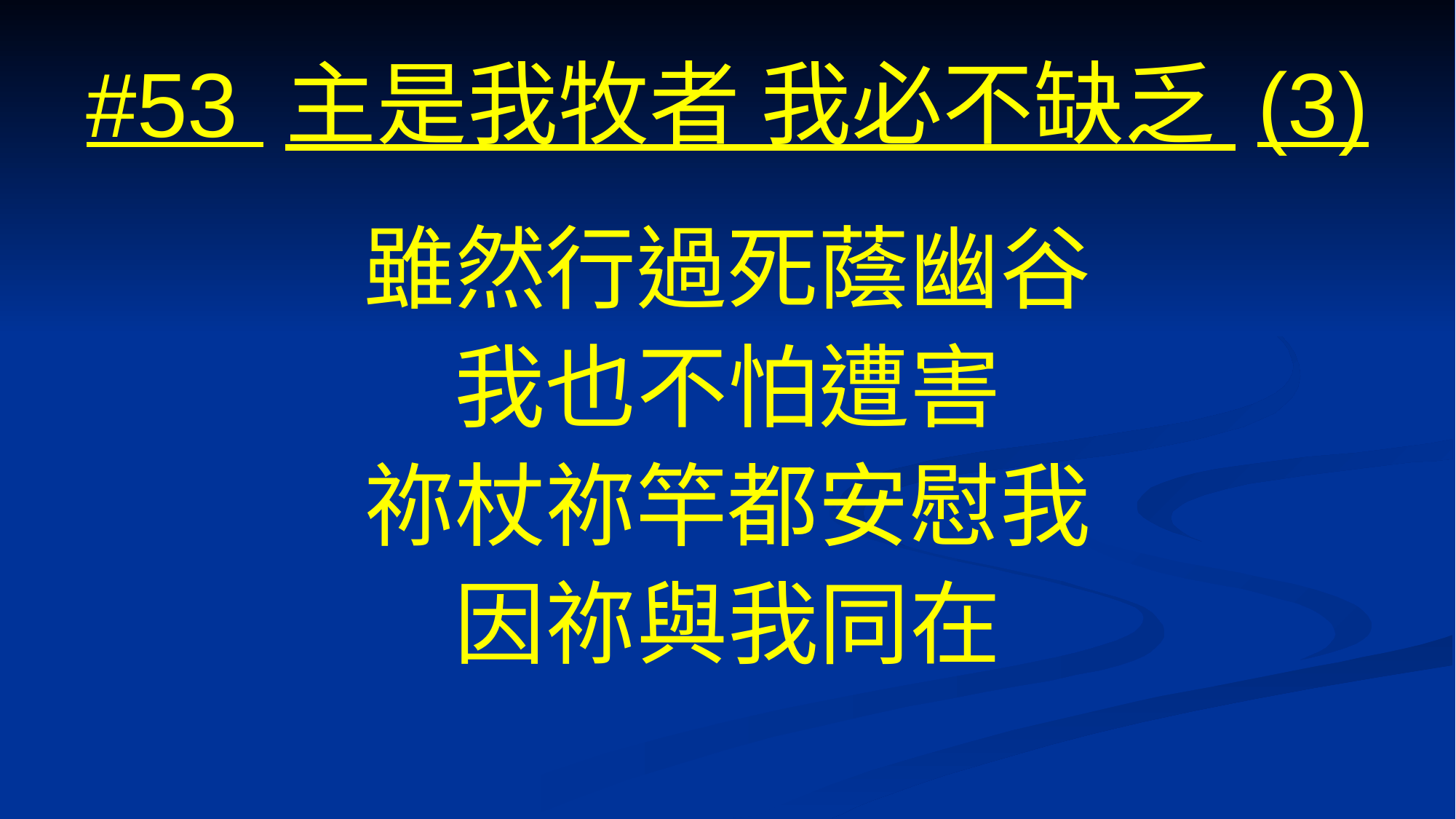

# #53 主是我牧者 我必不缺乏 (3)
雖然行過死蔭幽谷
我也不怕遭害
祢杖祢竿都安慰我
因祢與我同在